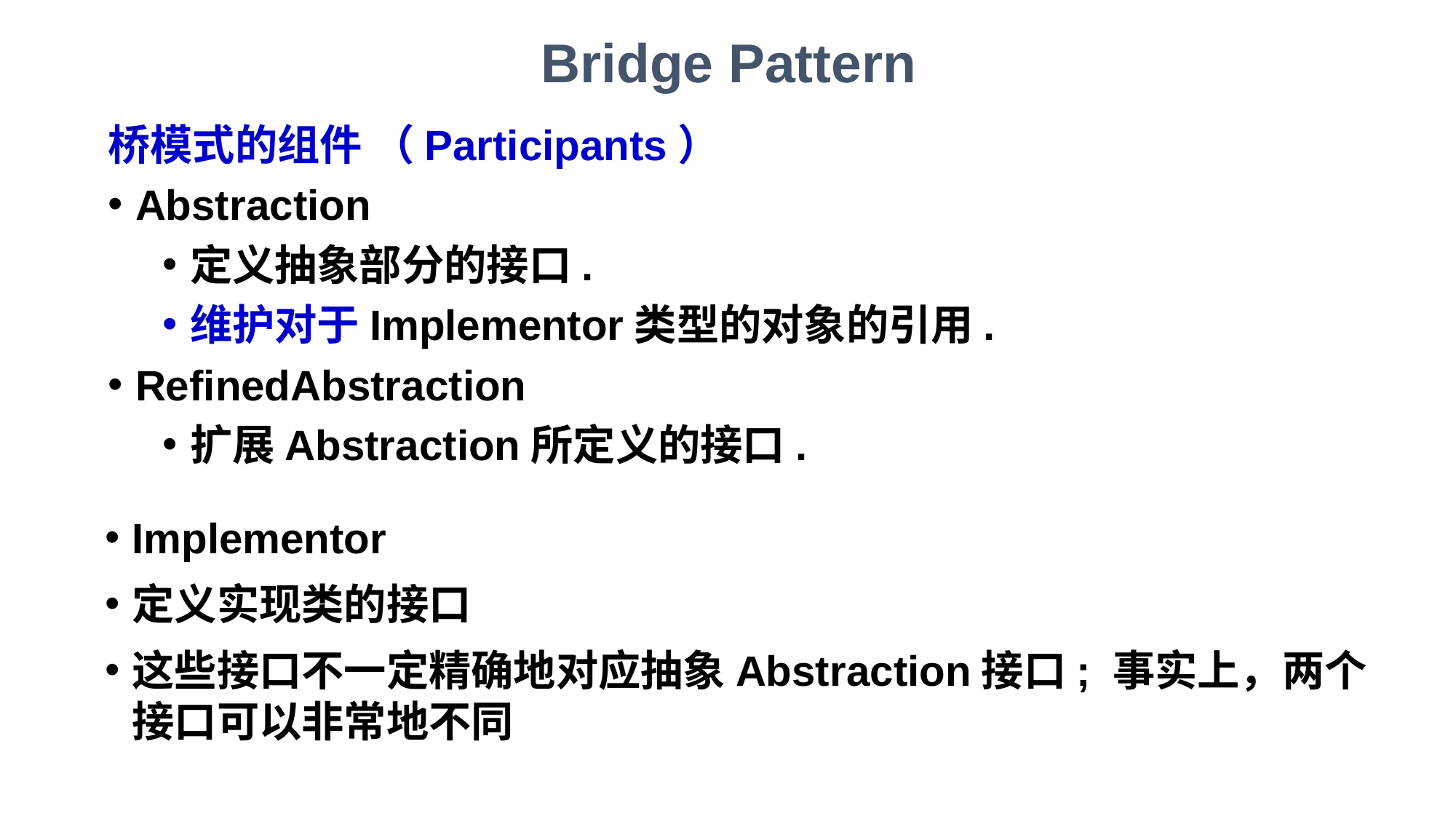

Bridge Pattern
桥模式的组件 （Participants）
Abstraction
定义抽象部分的接口.
维护对于Implementor类型的对象的引用.
RefinedAbstraction
扩展Abstraction所定义的接口.
Implementor
定义实现类的接口
这些接口不一定精确地对应抽象Abstraction接口; 事实上，两个接口可以非常地不同